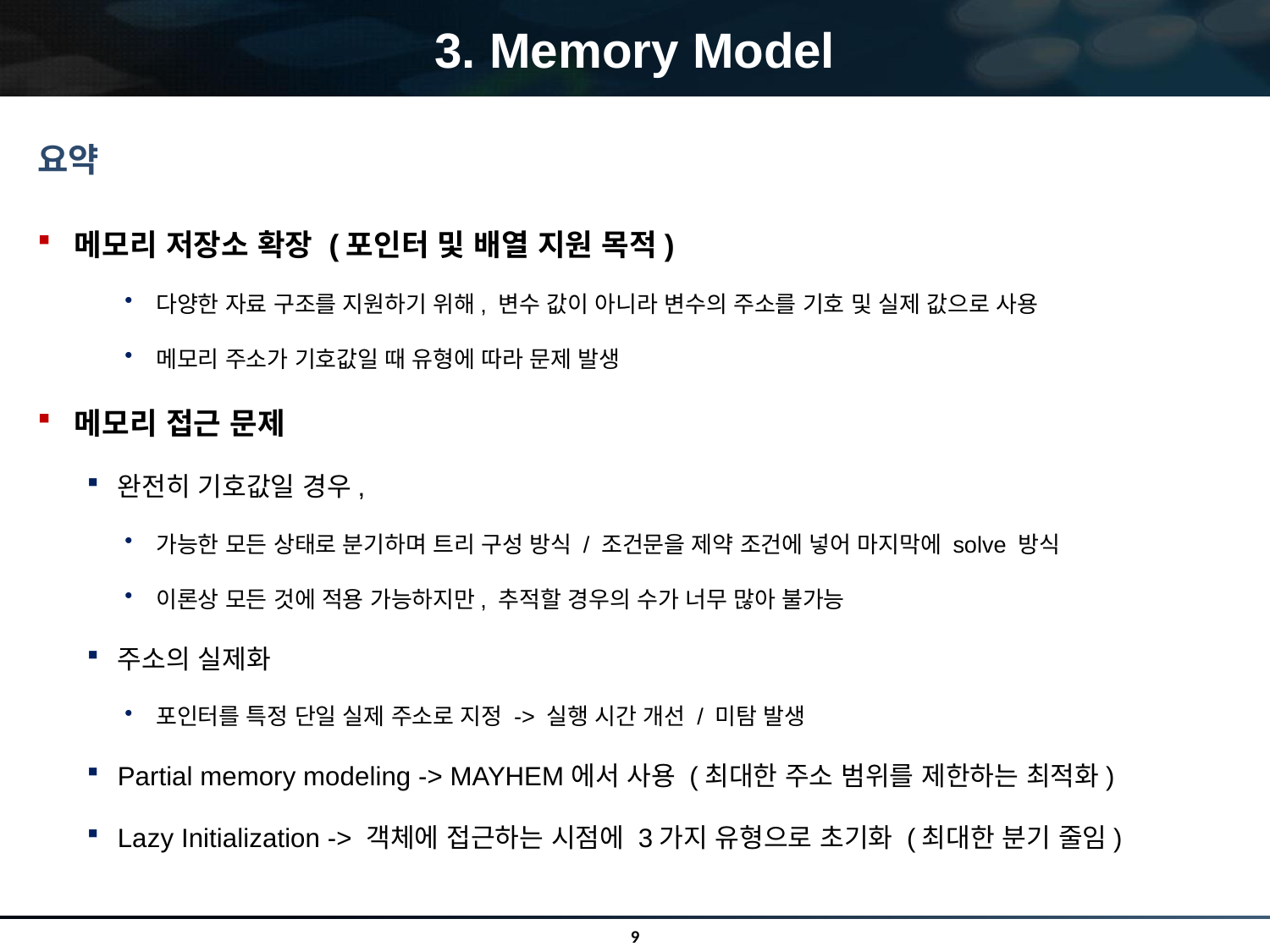

# 3. Memory Model
요약
메모리 저장소 확장 (포인터 및 배열 지원 목적)
다양한 자료 구조를 지원하기 위해, 변수 값이 아니라 변수의 주소를 기호 및 실제 값으로 사용
메모리 주소가 기호값일 때 유형에 따라 문제 발생
메모리 접근 문제
완전히 기호값일 경우,
가능한 모든 상태로 분기하며 트리 구성 방식 / 조건문을 제약 조건에 넣어 마지막에 solve 방식
이론상 모든 것에 적용 가능하지만, 추적할 경우의 수가 너무 많아 불가능
주소의 실제화
포인터를 특정 단일 실제 주소로 지정 -> 실행 시간 개선 / 미탐 발생
Partial memory modeling -> MAYHEM에서 사용 (최대한 주소 범위를 제한하는 최적화)
Lazy Initialization -> 객체에 접근하는 시점에 3가지 유형으로 초기화 (최대한 분기 줄임)